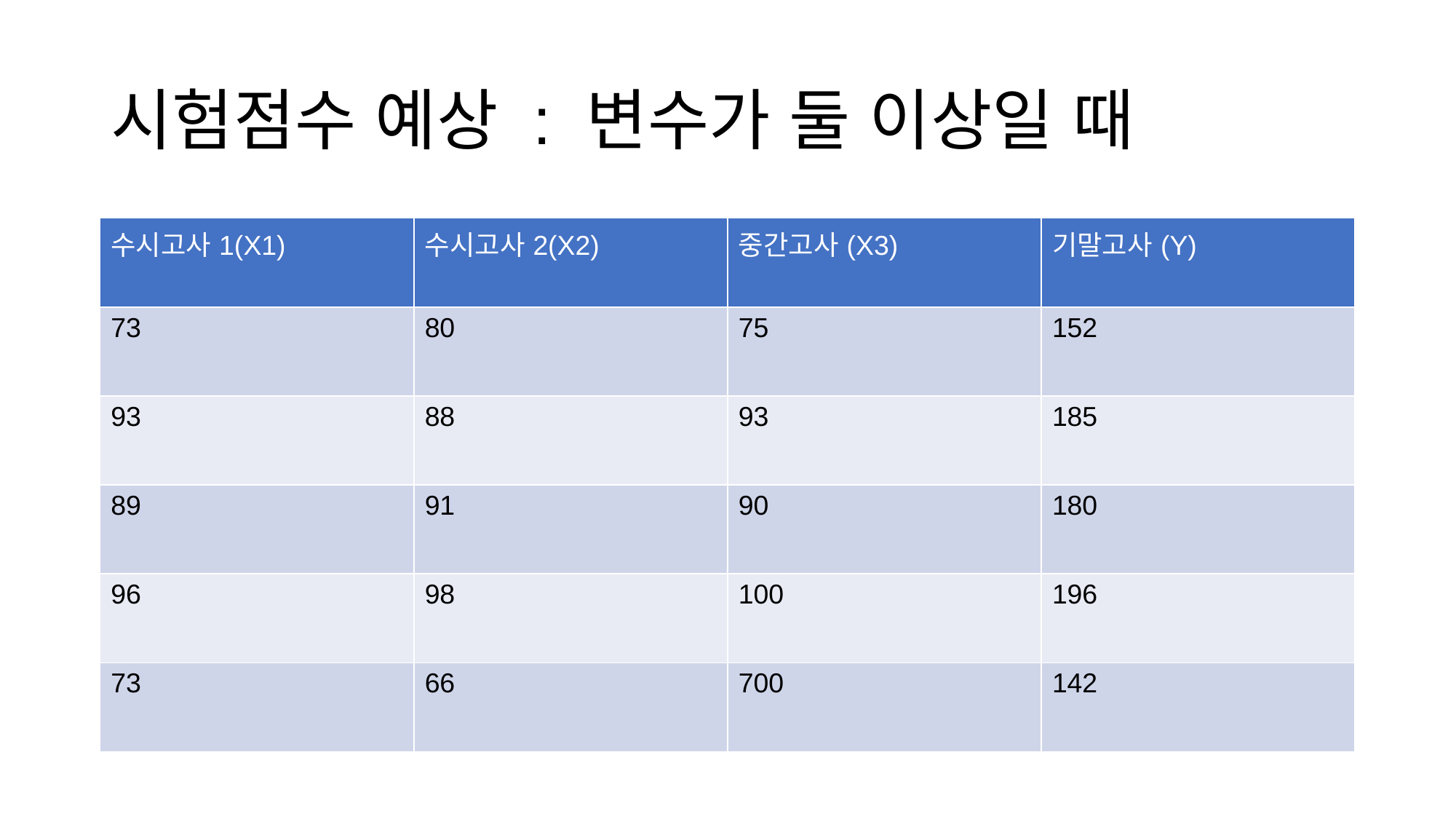

# 시험점수 예상 : 변수가 둘 이상일 때
| 수시고사1(X1) | 수시고사2(X2) | 중간고사(X3) | 기말고사(Y) |
| --- | --- | --- | --- |
| 73 | 80 | 75 | 152 |
| 93 | 88 | 93 | 185 |
| 89 | 91 | 90 | 180 |
| 96 | 98 | 100 | 196 |
| 73 | 66 | 700 | 142 |